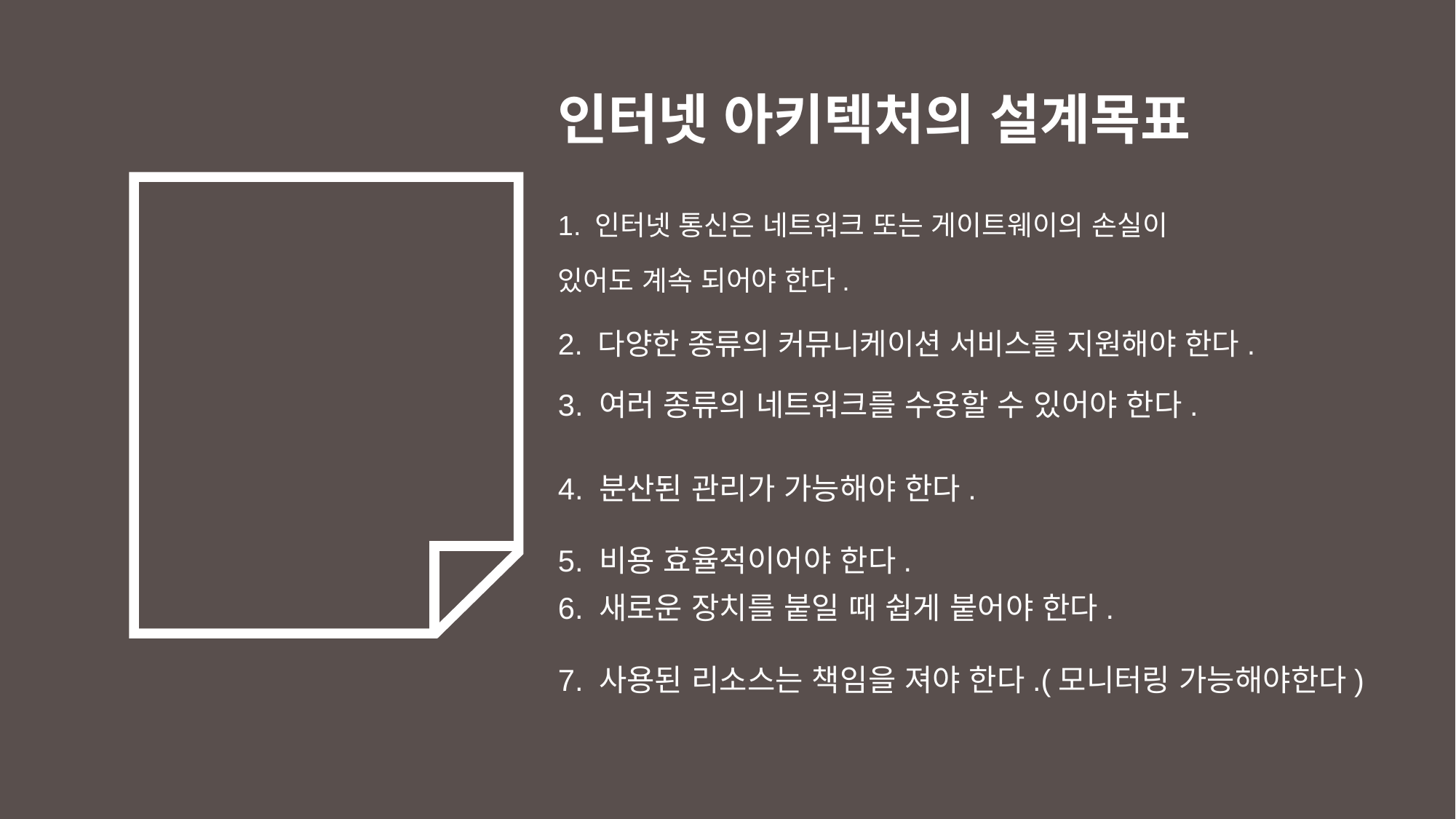

# 인터넷 아키텍처의 설계목표
1. 인터넷 통신은 네트워크 또는 게이트웨이의 손실이
있어도 계속 되어야 한다.
2. 다양한 종류의 커뮤니케이션 서비스를 지원해야 한다.

3. 여러 종류의 네트워크를 수용할 수 있어야 한다.
4. 분산된 관리가 가능해야 한다.

5. 비용 효율적이어야 한다.

6. 새로운 장치를 붙일 때 쉽게 붙어야 한다.

7. 사용된 리소스는 책임을 져야 한다.(모니터링 가능해야한다)